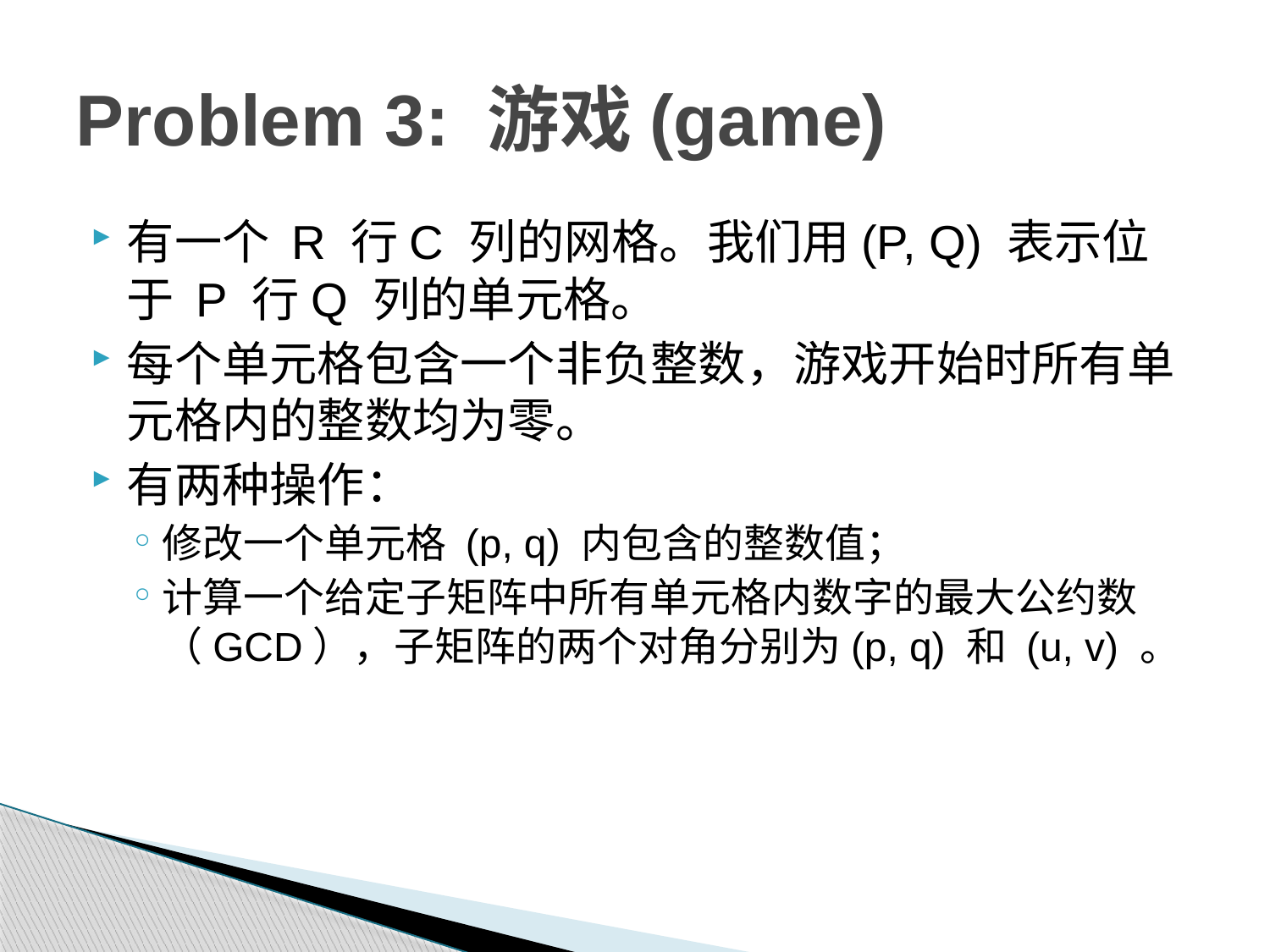

# Problem 3: 游戏(game)
有一个 R 行C 列的网格。我们用(P, Q) 表示位于 P 行Q 列的单元格。
每个单元格包含一个非负整数，游戏开始时所有单元格内的整数均为零。
有两种操作：
修改一个单元格 (p, q) 内包含的整数值；
计算一个给定子矩阵中所有单元格内数字的最大公约数（GCD），子矩阵的两个对角分别为(p, q) 和 (u, v) 。